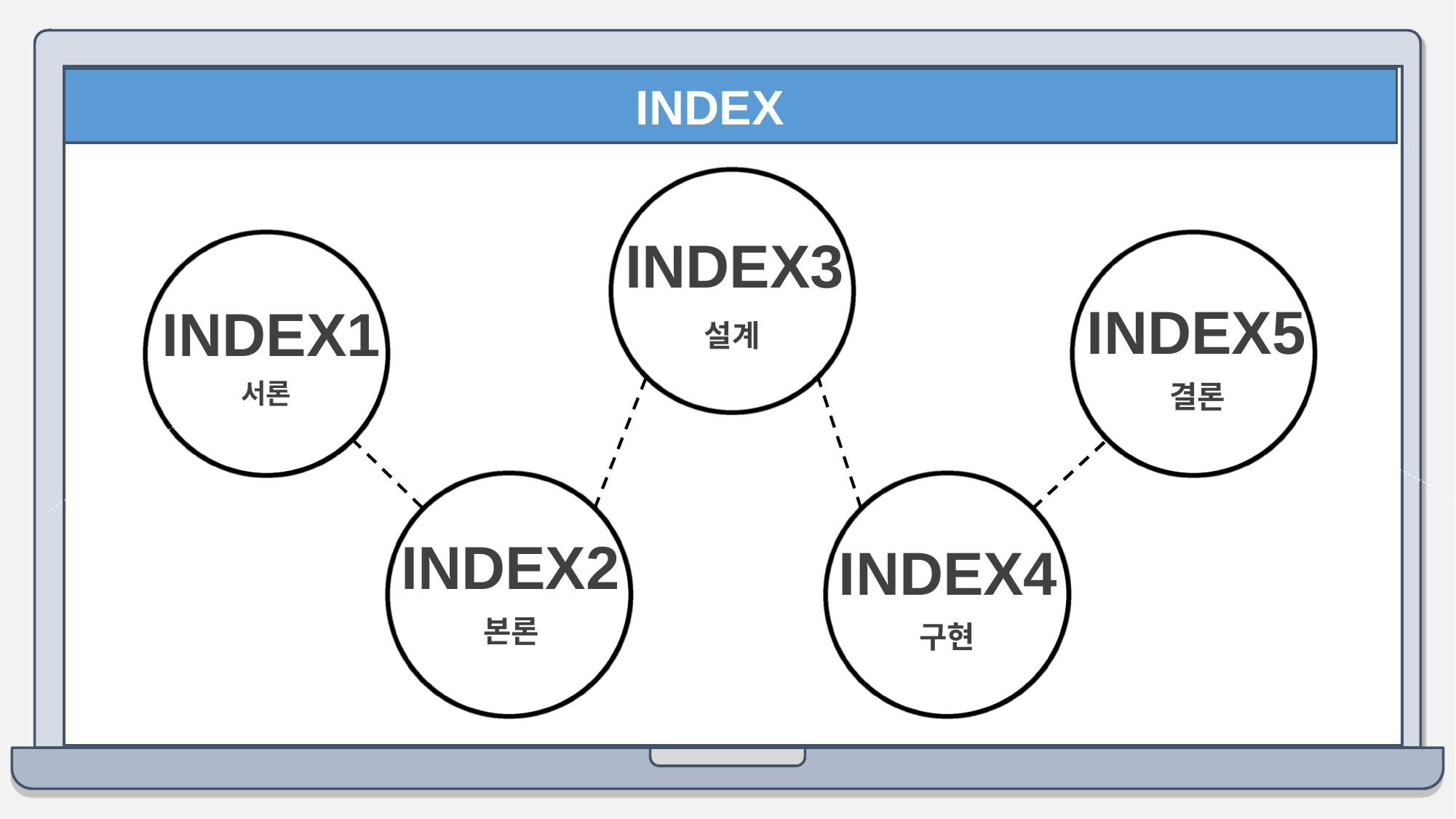

INDEX

INDEX3
설계

INDEX5
결론
INDEX1
서론

INDEX2
본론
INDEX4
구현